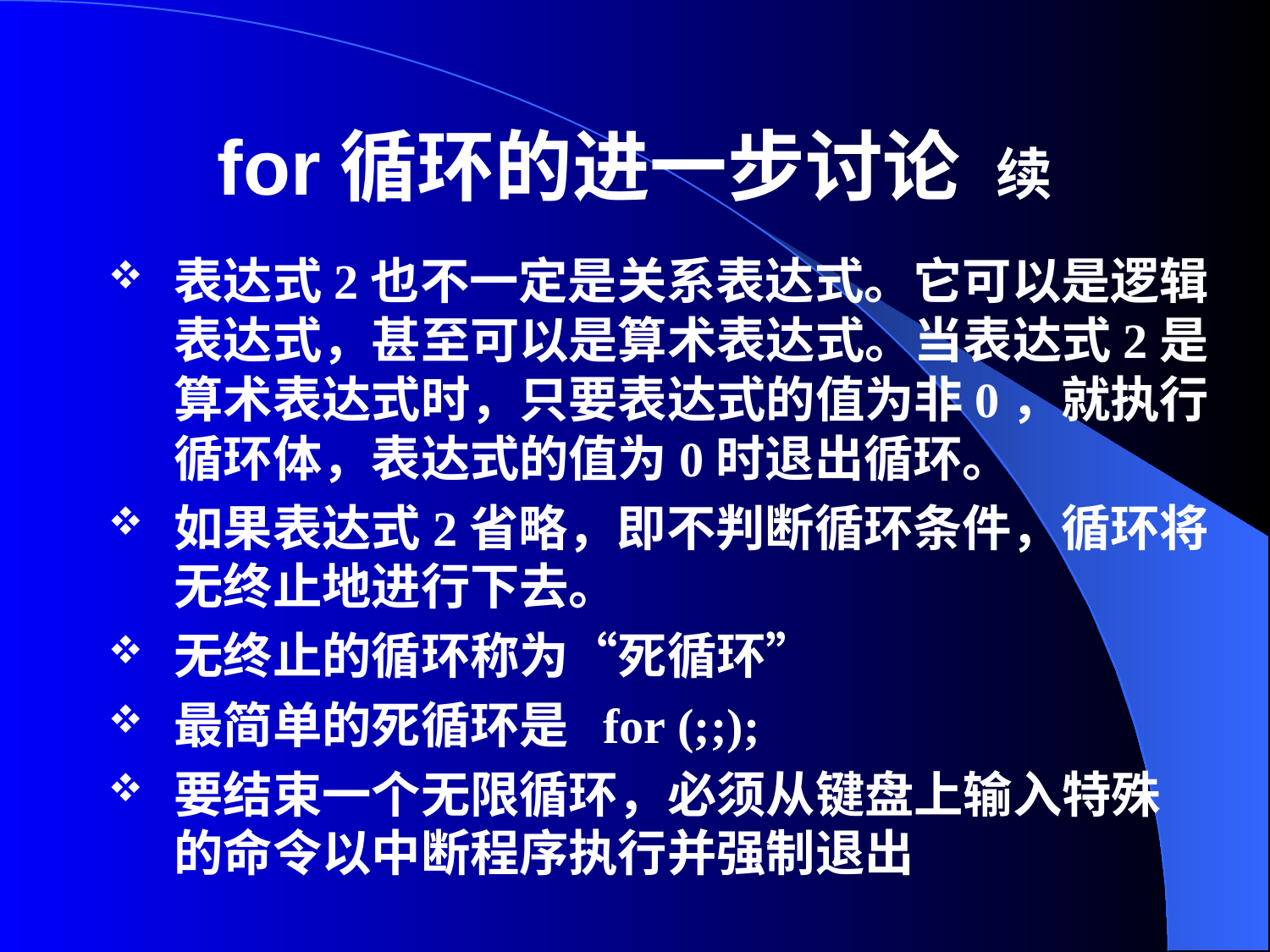

# for循环的进一步讨论  续
表达式2也不一定是关系表达式。它可以是逻辑表达式，甚至可以是算术表达式。当表达式2是算术表达式时，只要表达式的值为非0，就执行循环体，表达式的值为0时退出循环。
如果表达式2省略，即不判断循环条件，循环将无终止地进行下去。
无终止的循环称为“死循环”
最简单的死循环是  for (;;);
要结束一个无限循环，必须从键盘上输入特殊的命令以中断程序执行并强制退出